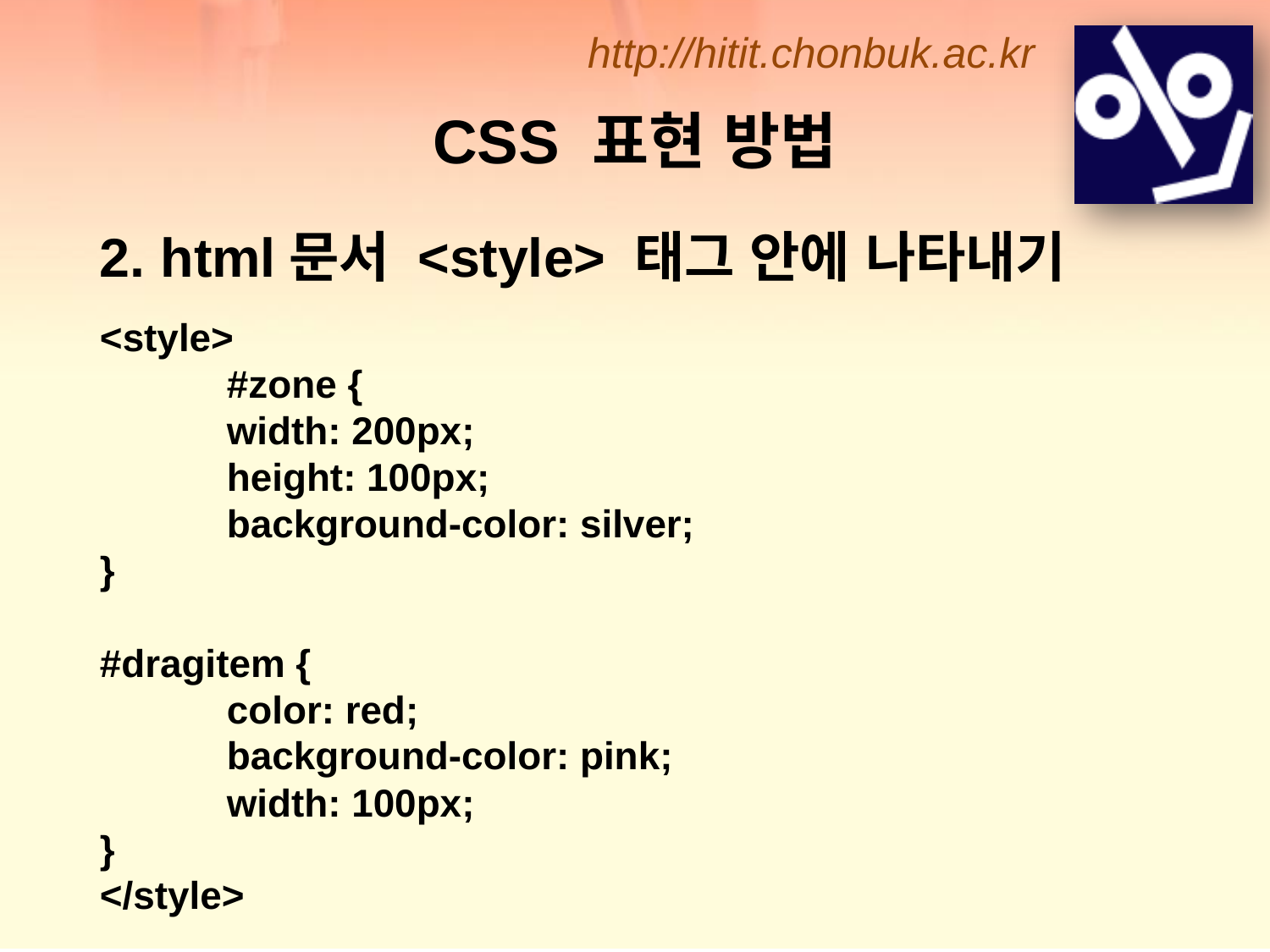

CSS 표현 방법
2. html문서 <style> 태그 안에 나타내기
<style>
	#zone {
	width: 200px;
	height: 100px;
	background-color: silver;
}

#dragitem {
	color: red;
	background-color: pink;
	width: 100px;
}
</style>